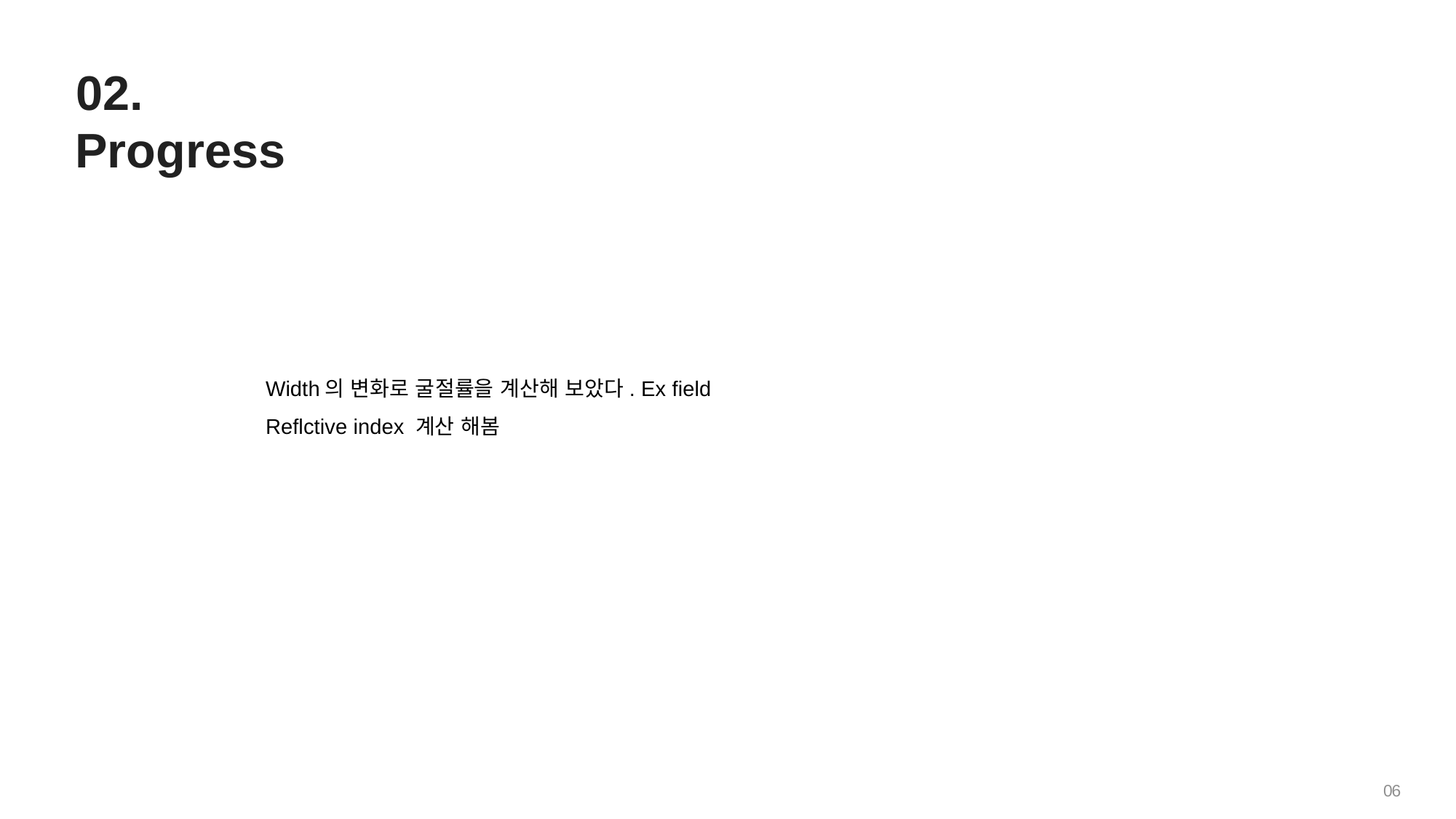

02.
Progress
Width의 변화로 굴절률을 계산해 보았다. Ex field
Reflctive index 계산 해봄
06